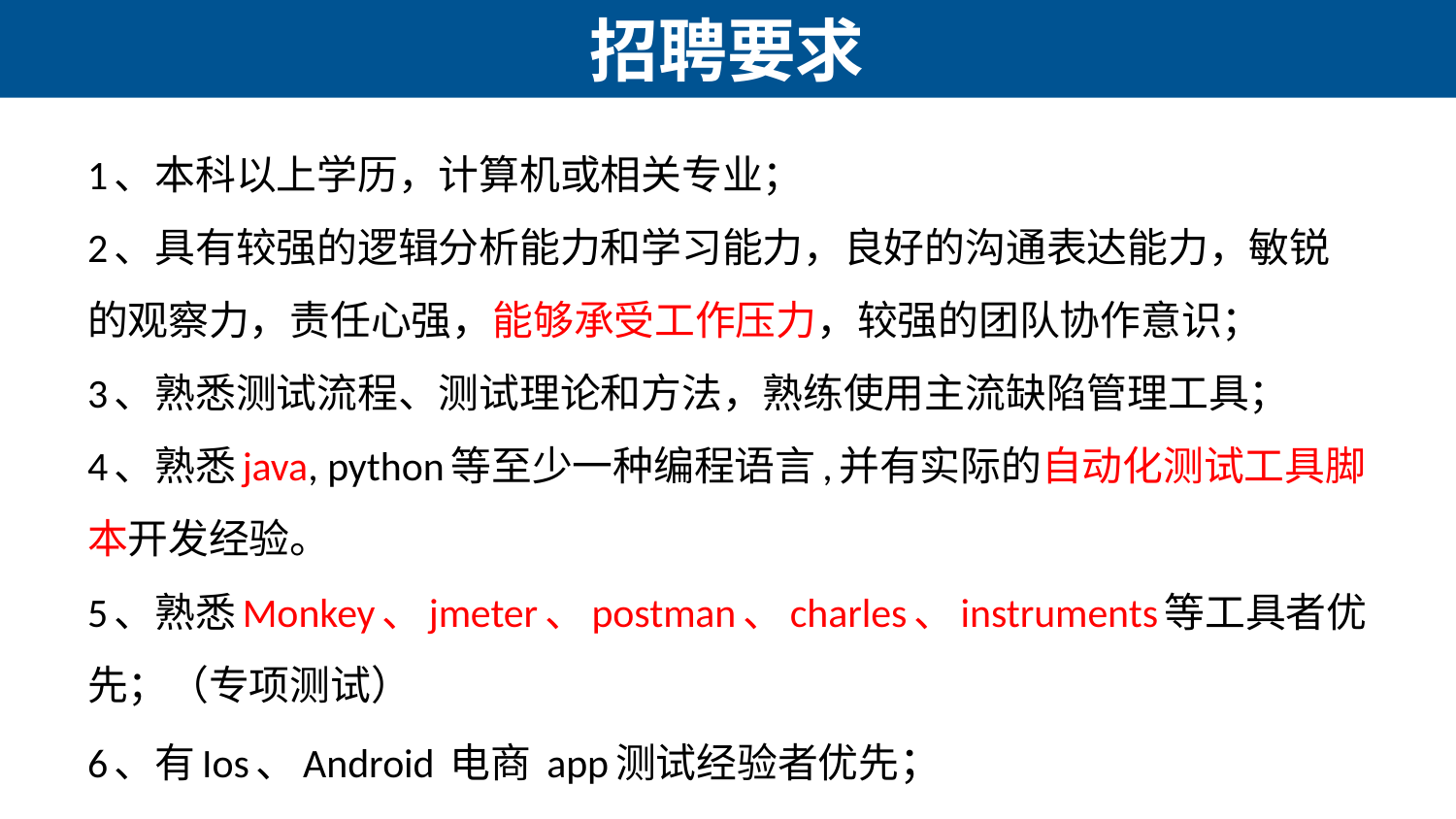

# 招聘要求
1、本科以上学历，计算机或相关专业；
2、具有较强的逻辑分析能力和学习能力，良好的沟通表达能力，敏锐的观察力，责任心强，能够承受工作压力，较强的团队协作意识；
3、熟悉测试流程、测试理论和方法，熟练使用主流缺陷管理工具；
4、熟悉java, python等至少一种编程语言,并有实际的自动化测试工具脚本开发经验。
5、熟悉Monkey、jmeter、postman、charles、instruments等工具者优先；（专项测试）
6、有Ios、Android 电商 app测试经验者优先；